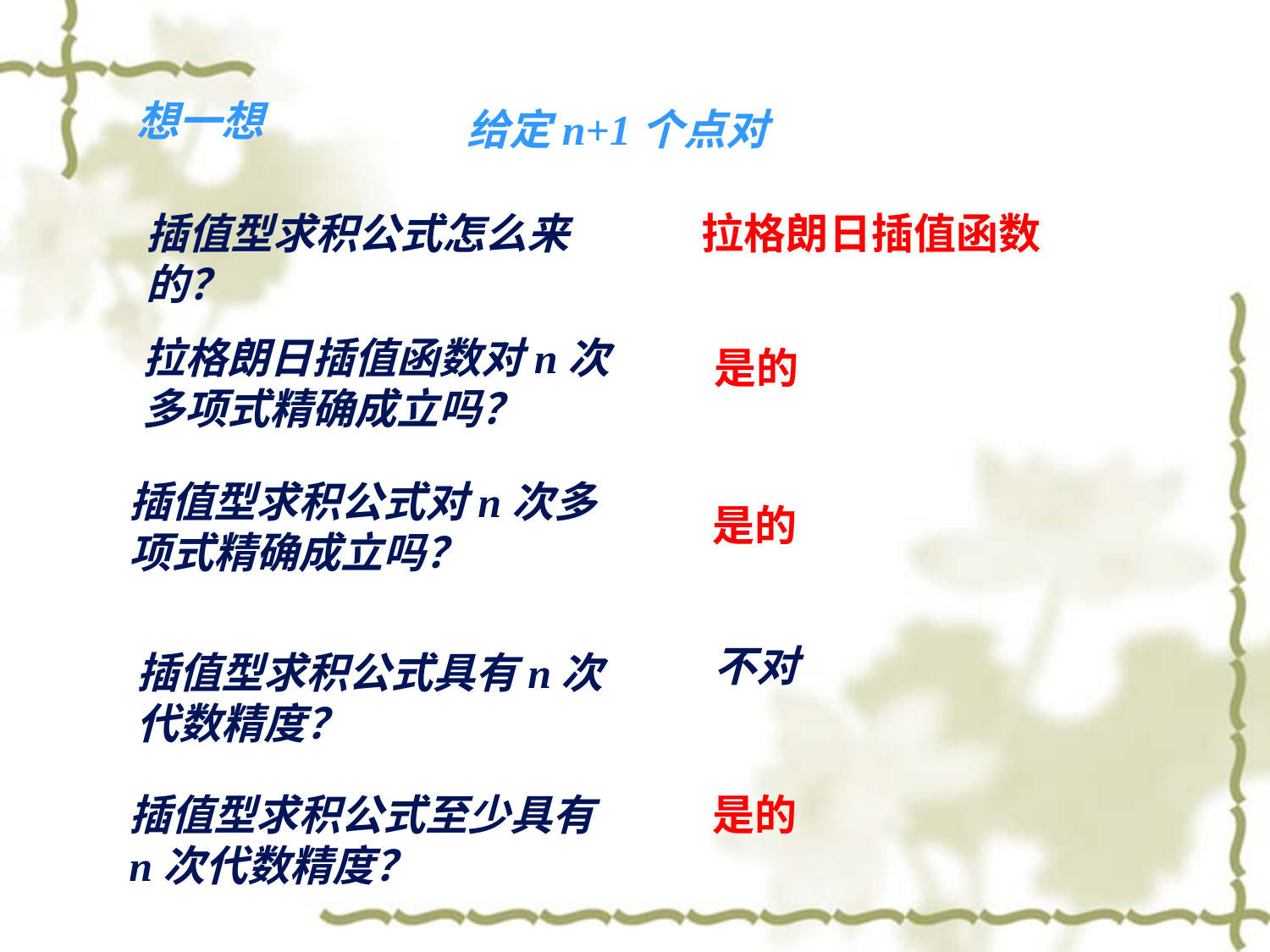

想一想
给定n+1个点对
插值型求积公式怎么来的？
拉格朗日插值函数
拉格朗日插值函数对n次多项式精确成立吗？
是的
插值型求积公式对n次多项式精确成立吗？
是的
不对
插值型求积公式具有n次代数精度？
插值型求积公式至少具有n次代数精度？
是的